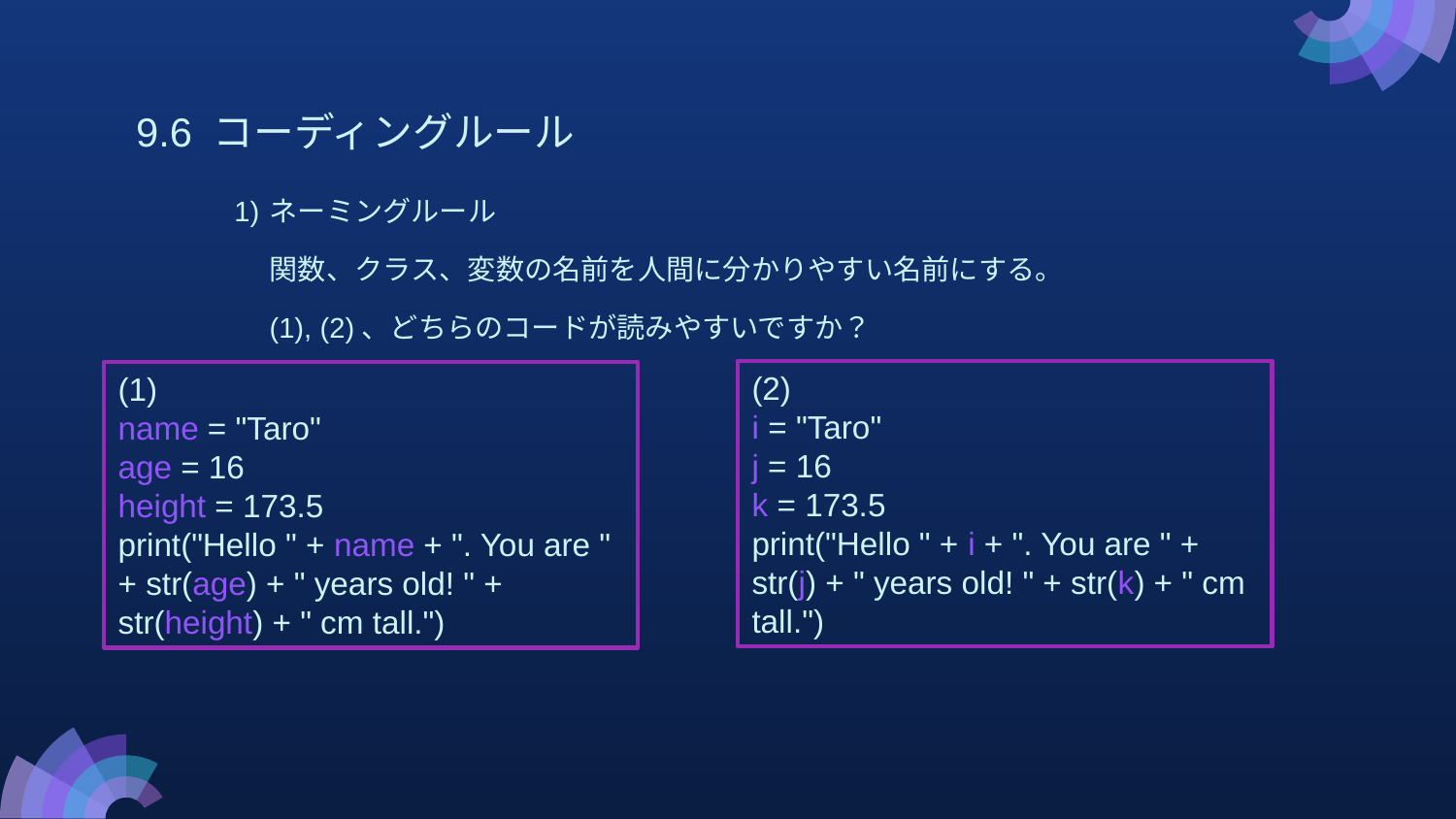

9.6 コーディングルール
ネーミングルール
関数、クラス、変数の名前を人間に分かりやすい名前にする。
(1), (2)、どちらのコードが読みやすいですか？
(2)
i = "Taro"
j = 16
k = 173.5
print("Hello " + i + ". You are " + str(j) + " years old! " + str(k) + " cm tall.")
(1)
name = "Taro"
age = 16
height = 173.5
print("Hello " + name + ". You are " + str(age) + " years old! " + str(height) + " cm tall.")